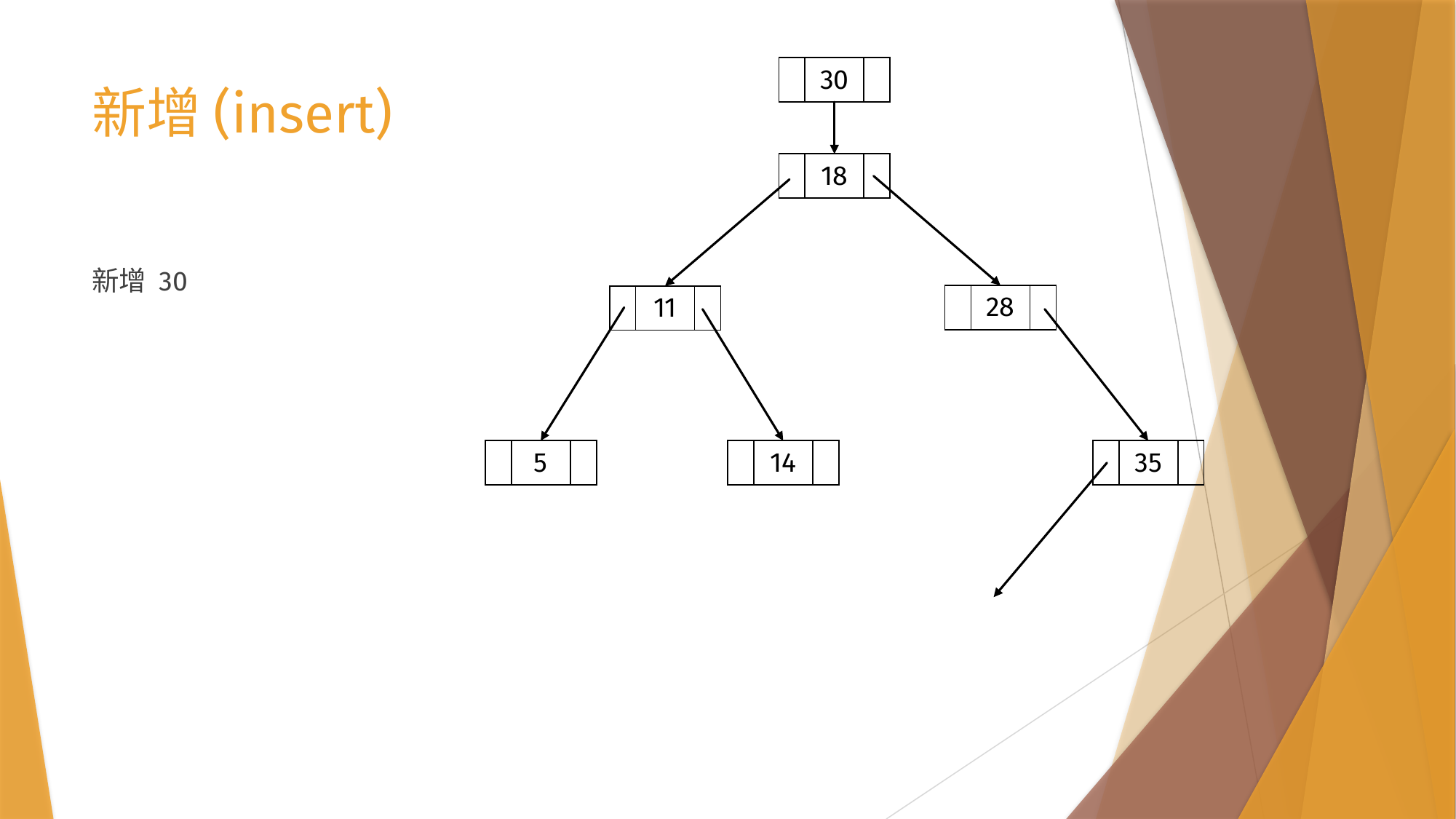

|  | 30 |  |
| --- | --- | --- |
# 新增(insert)
|  | 18 |  |
| --- | --- | --- |
新增 30
|  | 28 |  |
| --- | --- | --- |
|  | 11 |  |
| --- | --- | --- |
|  | 5 |  |
| --- | --- | --- |
|  | 14 |  |
| --- | --- | --- |
|  | 35 |  |
| --- | --- | --- |